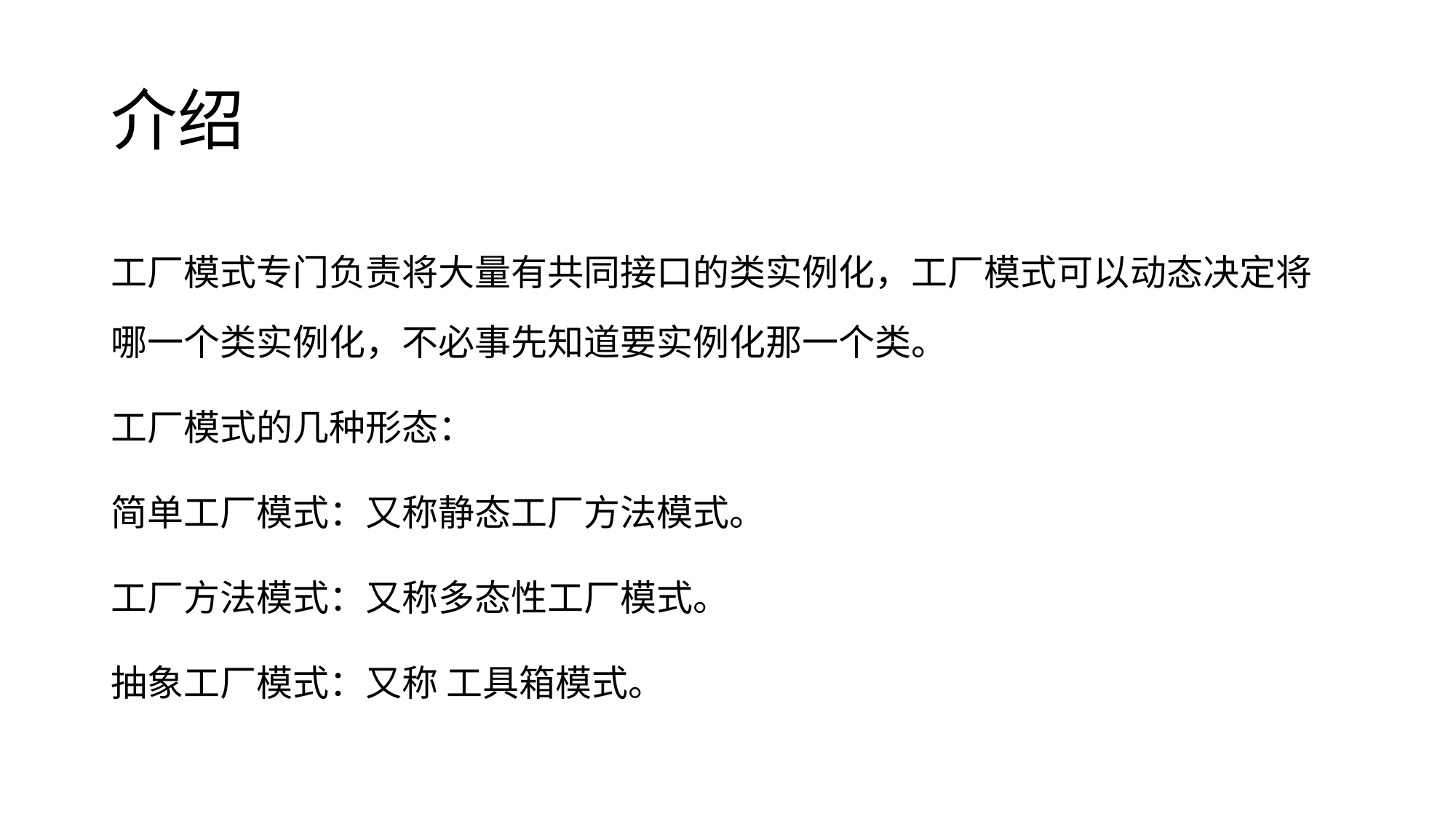

# 介绍
工厂模式专门负责将大量有共同接口的类实例化，工厂模式可以动态决定将哪一个类实例化，不必事先知道要实例化那一个类。
工厂模式的几种形态：
简单工厂模式：又称静态工厂方法模式。
工厂方法模式：又称多态性工厂模式。
抽象工厂模式：又称 工具箱模式。